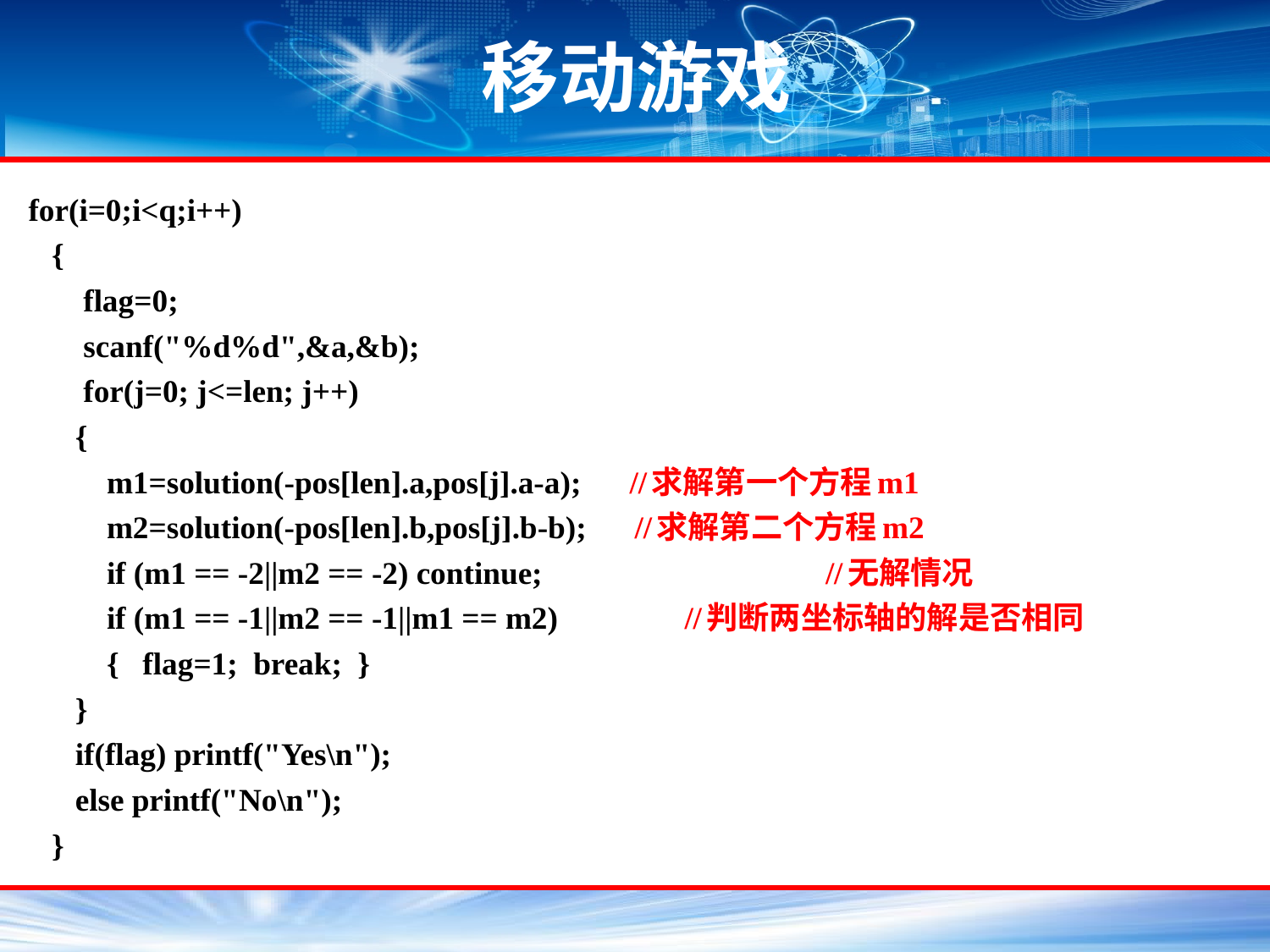

# 移动游戏
  for(i=0;i<q;i++)
     {
         flag=0;
         scanf("%d%d",&a,&b);
         for(j=0; j<=len; j++)
        {
            m1=solution(-pos[len].a,pos[j].a-a);      //求解第一个方程m1
            m2=solution(-pos[len].b,pos[j].b-b);      //求解第二个方程m2
            if (m1 == -2||m2 == -2) continue;                                    //无解情况
            if (m1 == -1||m2 == -1||m1 == m2)                //判断两坐标轴的解是否相同
            {   flag=1;  break;  }
        }
        if(flag) printf("Yes\n");
        else printf("No\n");
     }